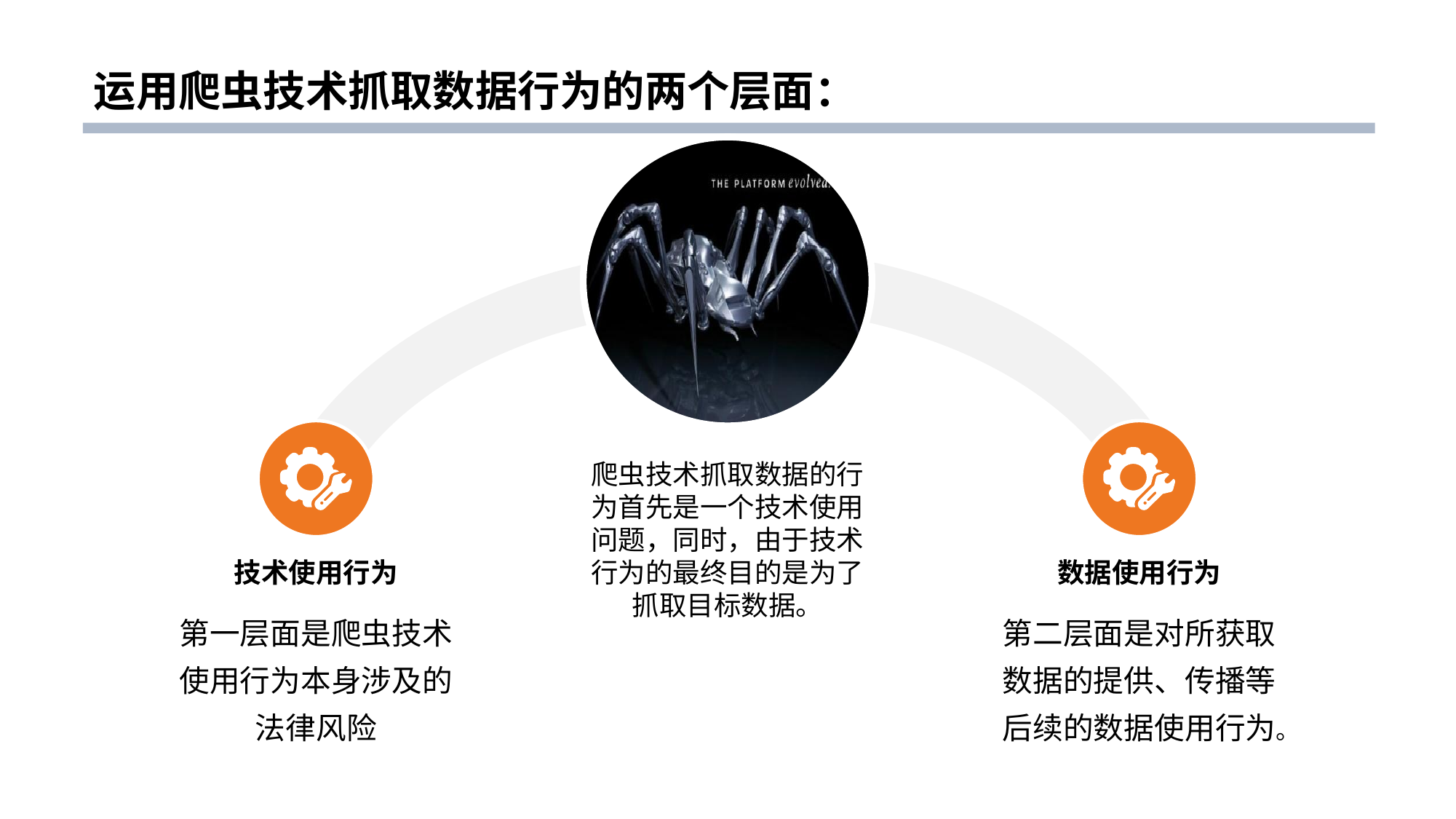

# 运用爬虫技术抓取数据行为的两个层面：

爬虫技术抓取数据的行为首先是一个技术使用问题，同时，由于技术行为的最终目的是为了抓取目标数据。

技术使用行为
第一层面是爬虫技术使用行为本身涉及的法律风险
数据使用行为
第二层面是对所获取数据的提供、传播等后续的数据使用行为。
10